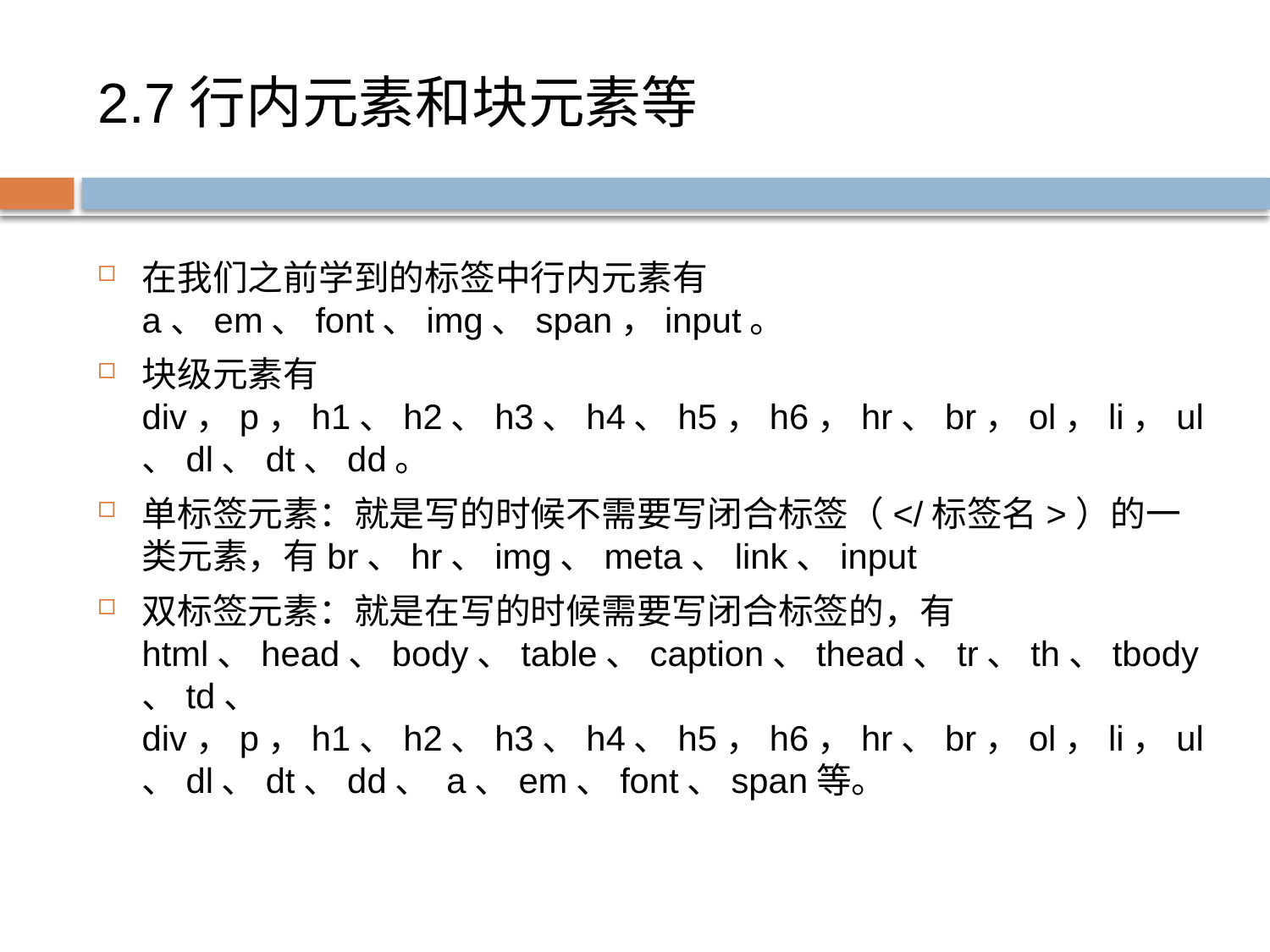

# 2.7行内元素和块元素等
在我们之前学到的标签中行内元素有a、em、font、img、span，input。
块级元素有div，p，h1、h2、h3、h4、h5，h6，hr、br，ol，li，ul、dl、dt、dd。
单标签元素：就是写的时候不需要写闭合标签（</标签名>）的一类元素，有br、hr、img、meta、link、input
双标签元素：就是在写的时候需要写闭合标签的，有html、head、body、table、caption、thead、tr、th、tbody、td、 div，p，h1、h2、h3、h4、h5，h6，hr、br，ol，li，ul、dl、dt、dd、 a、em、font、span等。